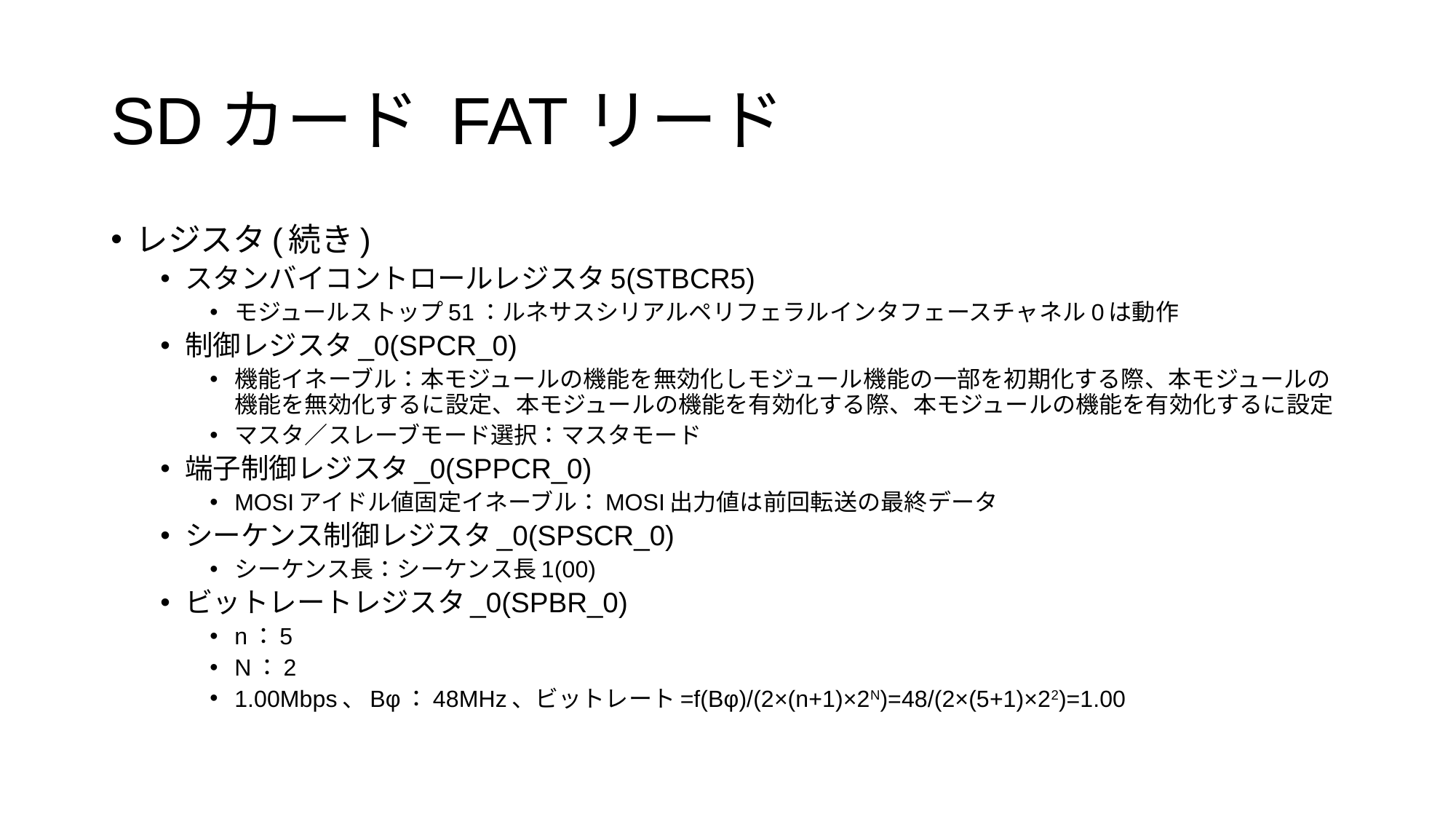

# SDカード FATリード
レジスタ(続き)
スタンバイコントロールレジスタ5(STBCR5)
モジュールストップ51：ルネサスシリアルペリフェラルインタフェースチャネル0は動作
制御レジスタ_0(SPCR_0)
機能イネーブル：本モジュールの機能を無効化しモジュール機能の一部を初期化する際、本モジュールの機能を無効化するに設定、本モジュールの機能を有効化する際、本モジュールの機能を有効化するに設定
マスタ／スレーブモード選択：マスタモード
端子制御レジスタ_0(SPPCR_0)
MOSIアイドル値固定イネーブル：MOSI出力値は前回転送の最終データ
シーケンス制御レジスタ_0(SPSCR_0)
シーケンス長：シーケンス長1(00)
ビットレートレジスタ_0(SPBR_0)
n：5
N：2
1.00Mbps、Bφ：48MHz、ビットレート=f(Bφ)/(2×(n+1)×2N)=48/(2×(5+1)×22)=1.00